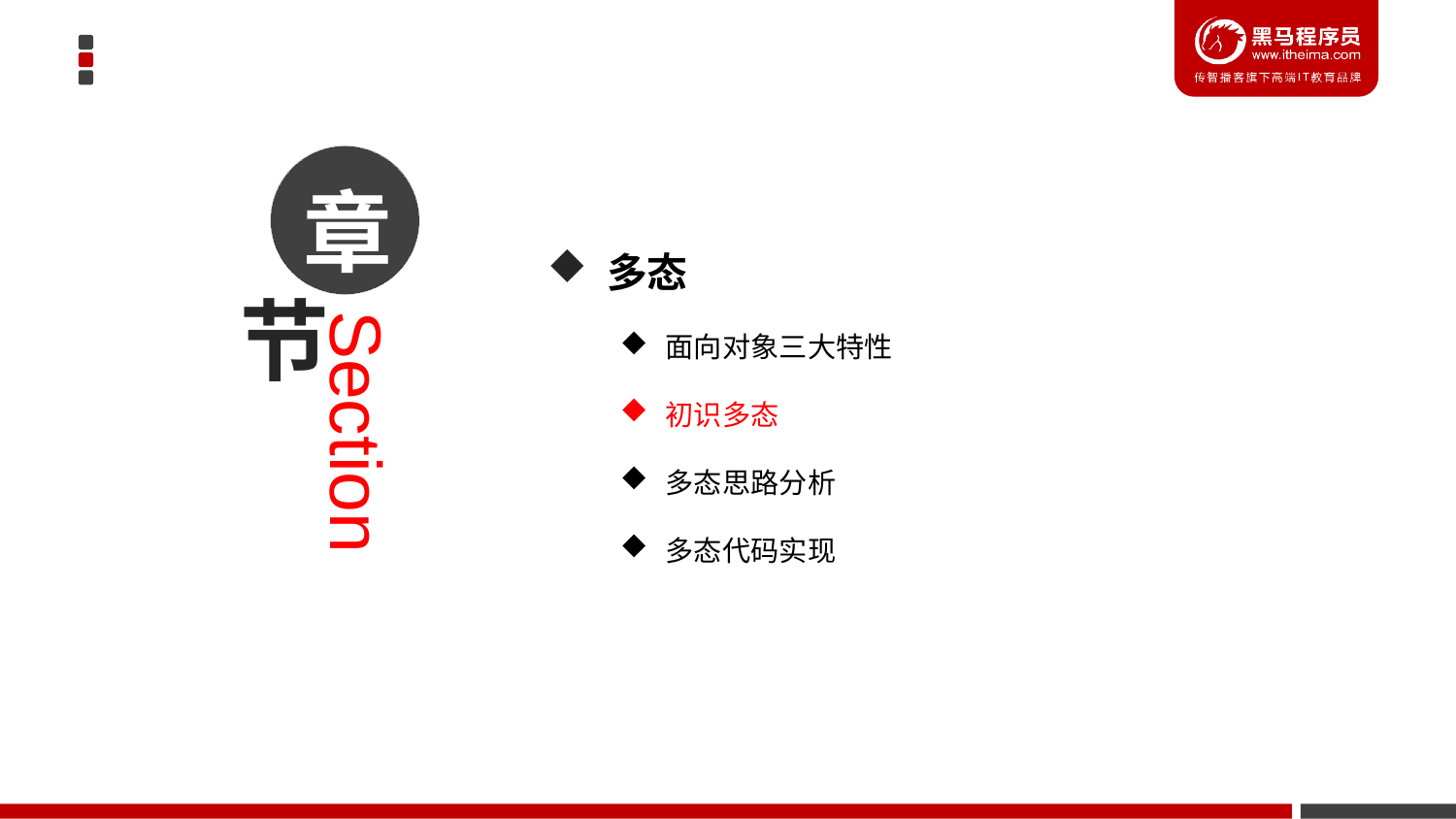

章
 多态
面向对象三大特性
初识多态
多态思路分析
多态代码实现
节
Section